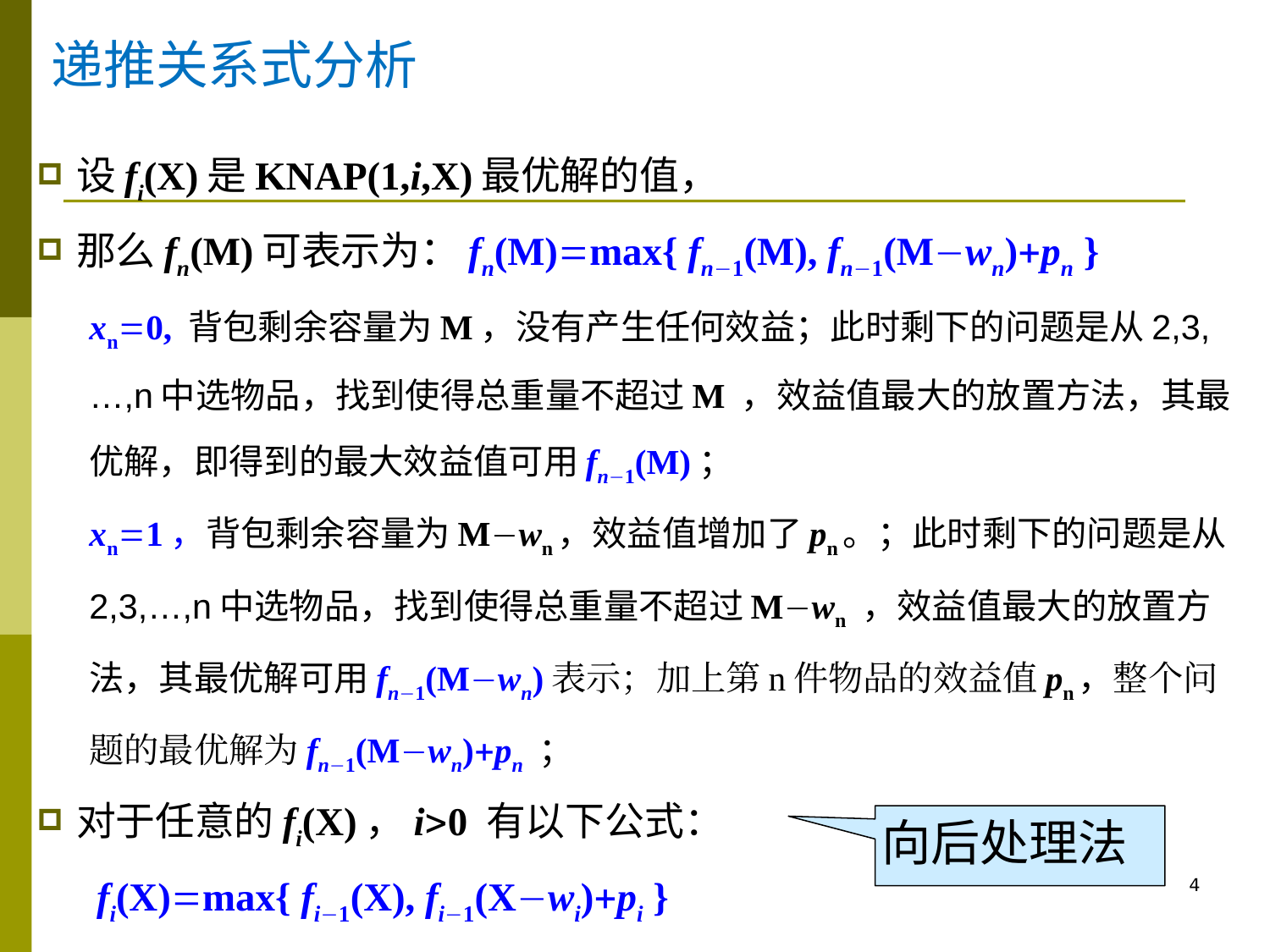

# 递推关系式分析
设fi(X)是KNAP(1,i,X)最优解的值，
那么fn(M)可表示为：fn(M)=max{ fn−1(M), fn−1(M−wn)+pn }
xn=0, 背包剩余容量为M，没有产生任何效益；此时剩下的问题是从2,3,…,n中选物品，找到使得总重量不超过M ，效益值最大的放置方法，其最优解，即得到的最大效益值可用fn−1(M)；
xn=1，背包剩余容量为M−wn，效益值增加了pn。；此时剩下的问题是从2,3,…,n中选物品，找到使得总重量不超过M−wn ，效益值最大的放置方法，其最优解可用fn−1(M−wn)表示；加上第n件物品的效益值pn，整个问题的最优解为fn−1(M−wn)+pn ；
对于任意的fi(X)，i>0 有以下公式：
      fi(X)=max{ fi−1(X), fi−1(X−wi)+pi }

向后处理法
4